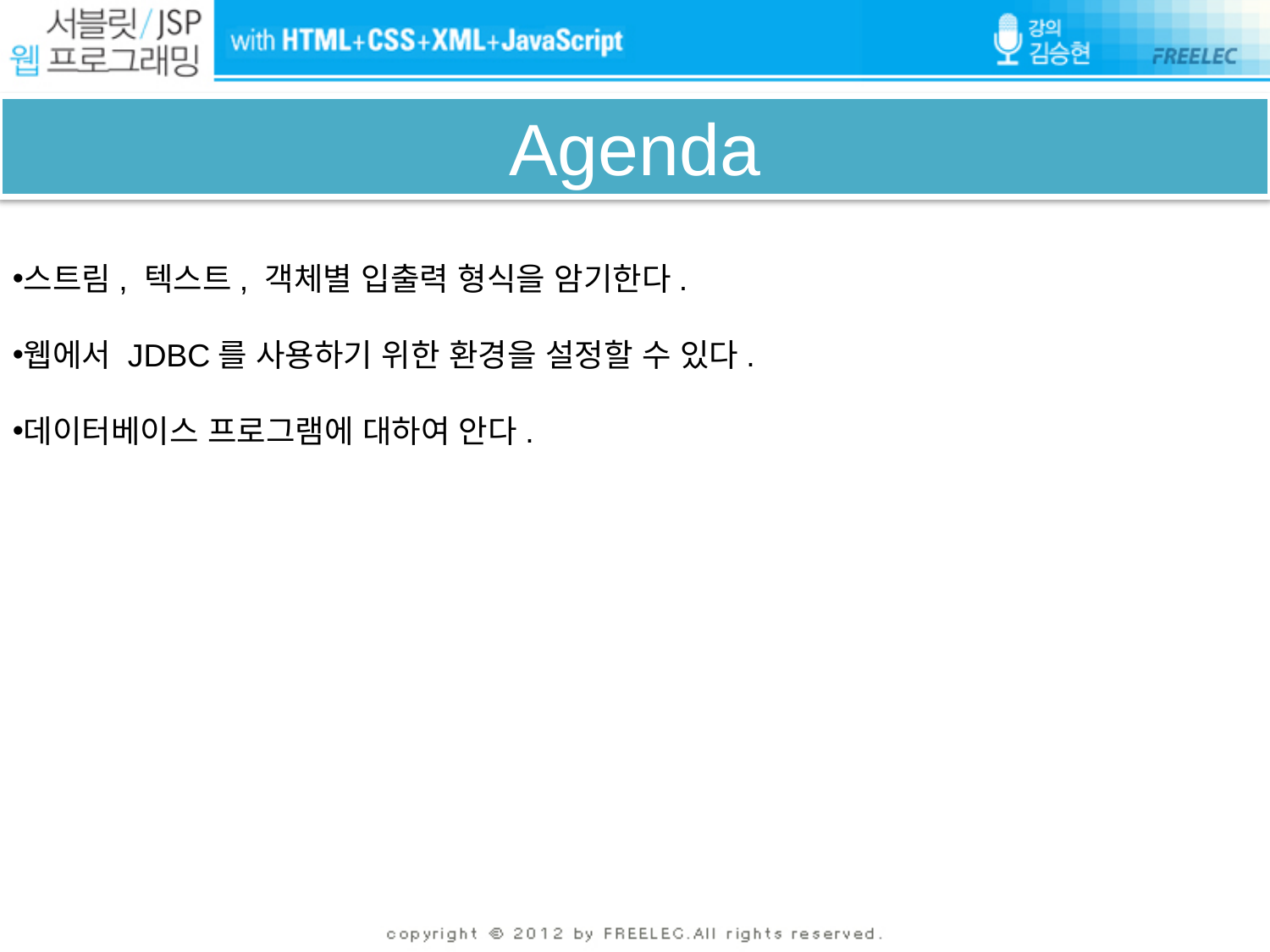

# Agenda
스트림, 텍스트, 객체별 입출력 형식을 암기한다.

웹에서 JDBC를 사용하기 위한 환경을 설정할 수 있다.

데이터베이스 프로그램에 대하여 안다.